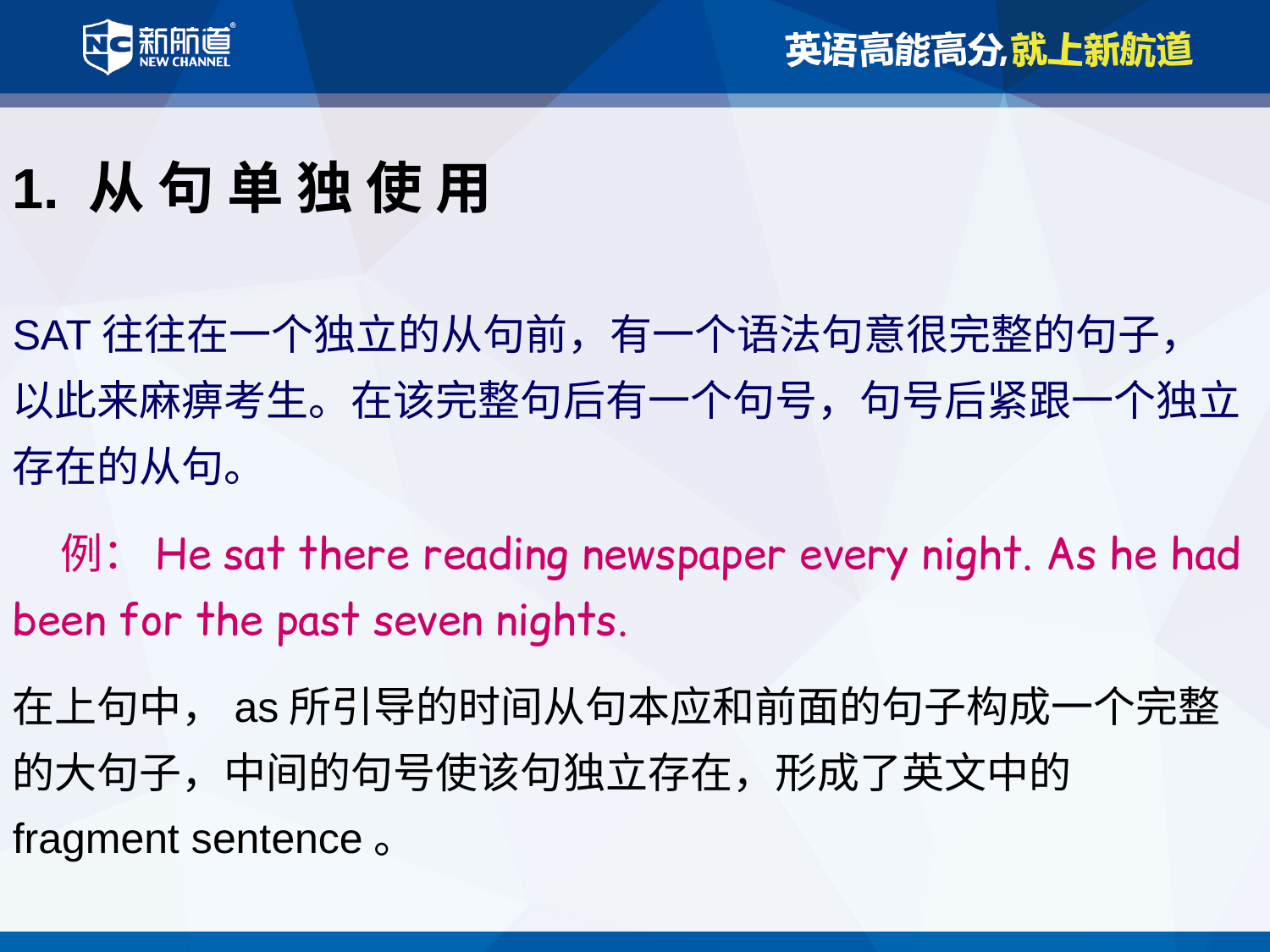

1. 从 句 单 独 使 用
SAT往往在一个独立的从句前，有一个语法句意很完整的句子，以此来麻痹考生。在该完整句后有一个句号，句号后紧跟一个独立存在的从句。
    例：He sat there reading newspaper every night. As he had been for the past seven nights.
在上句中，as所引导的时间从句本应和前面的句子构成一个完整的大句子，中间的句号使该句独立存在，形成了英文中的fragment sentence。